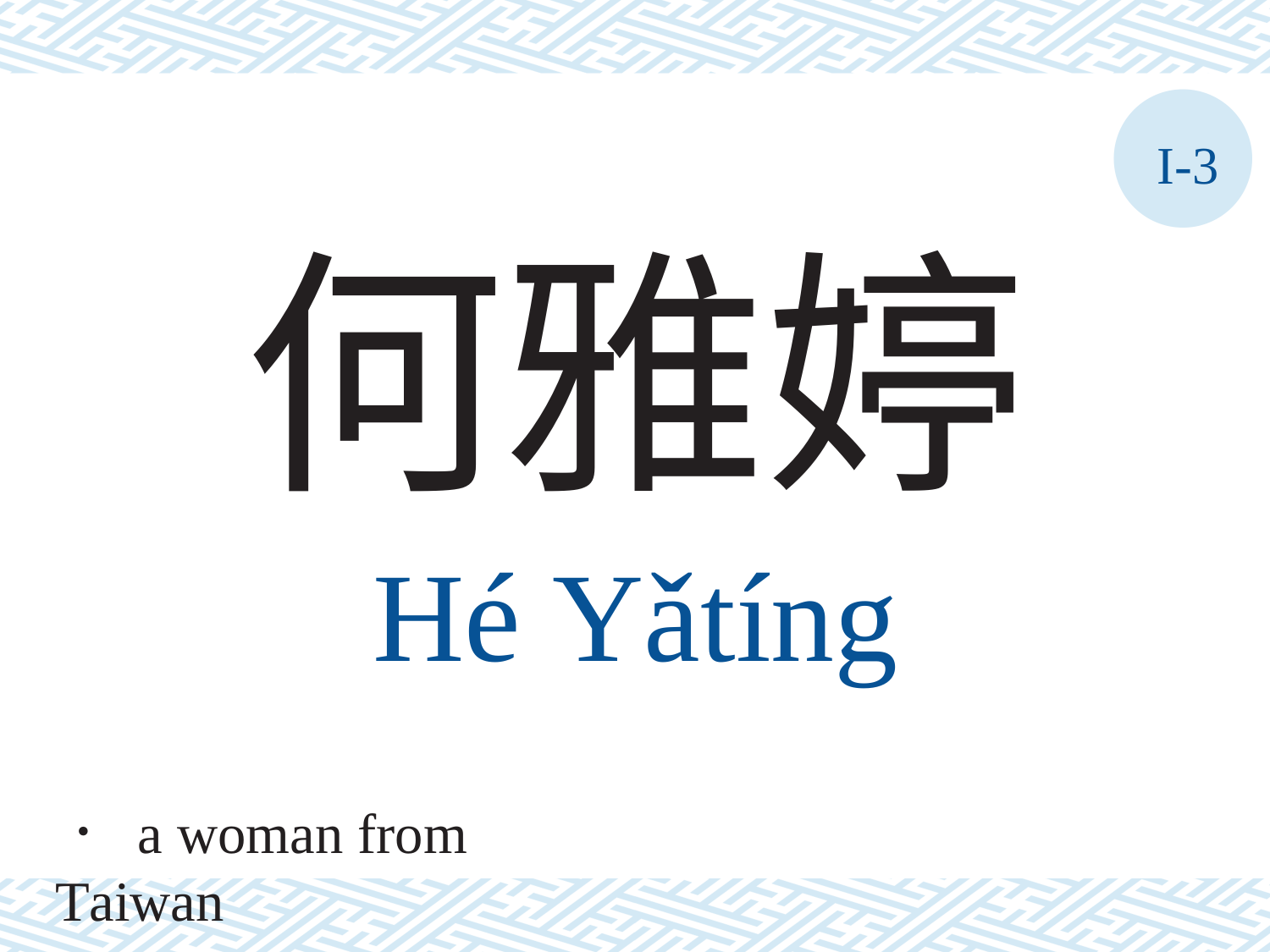

I-3
何雅婷
Hé Yǎtíng
． a woman from Taiwan